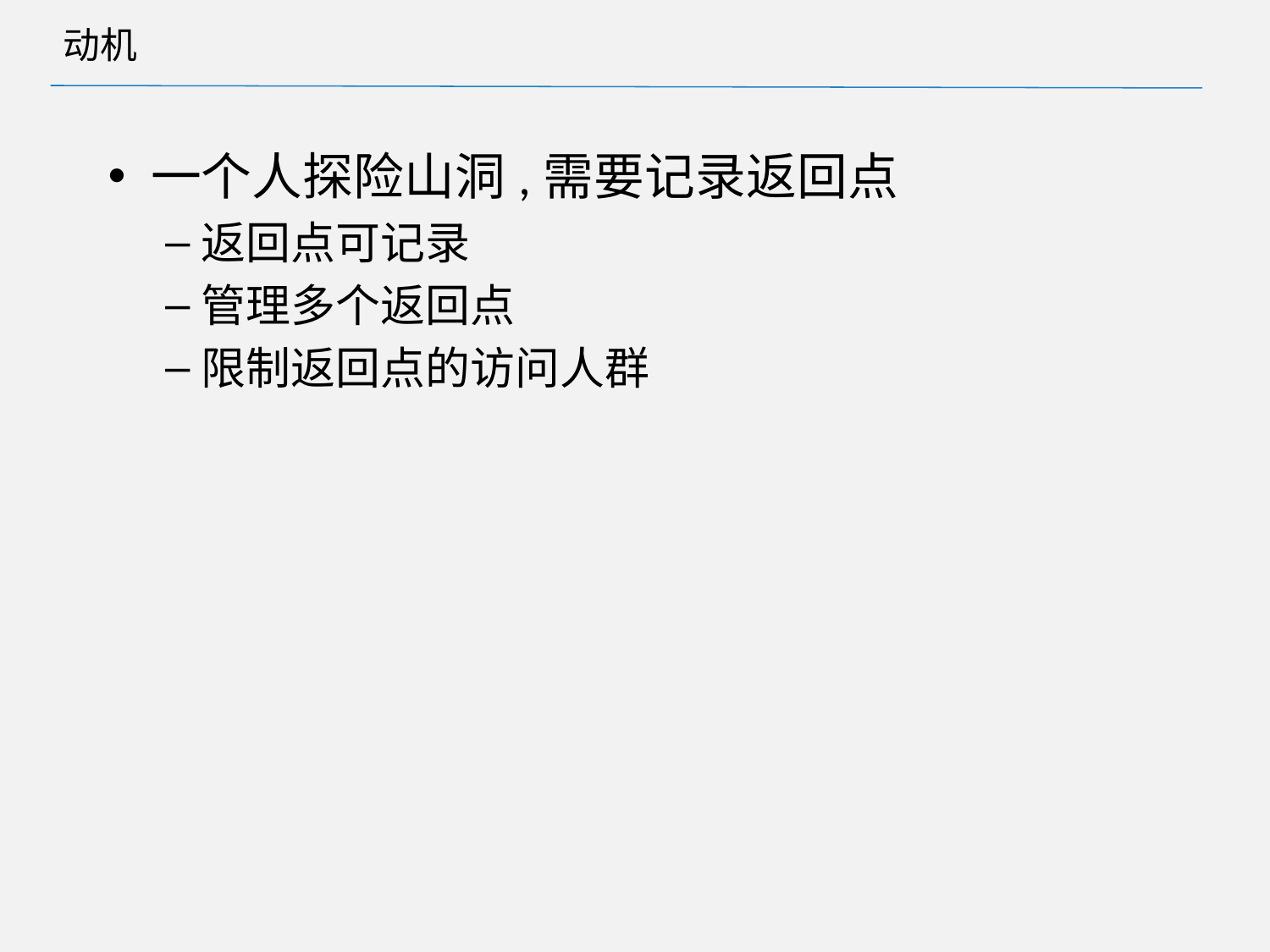

# 动机
一个人探险山洞,需要记录返回点
返回点可记录
管理多个返回点
限制返回点的访问人群